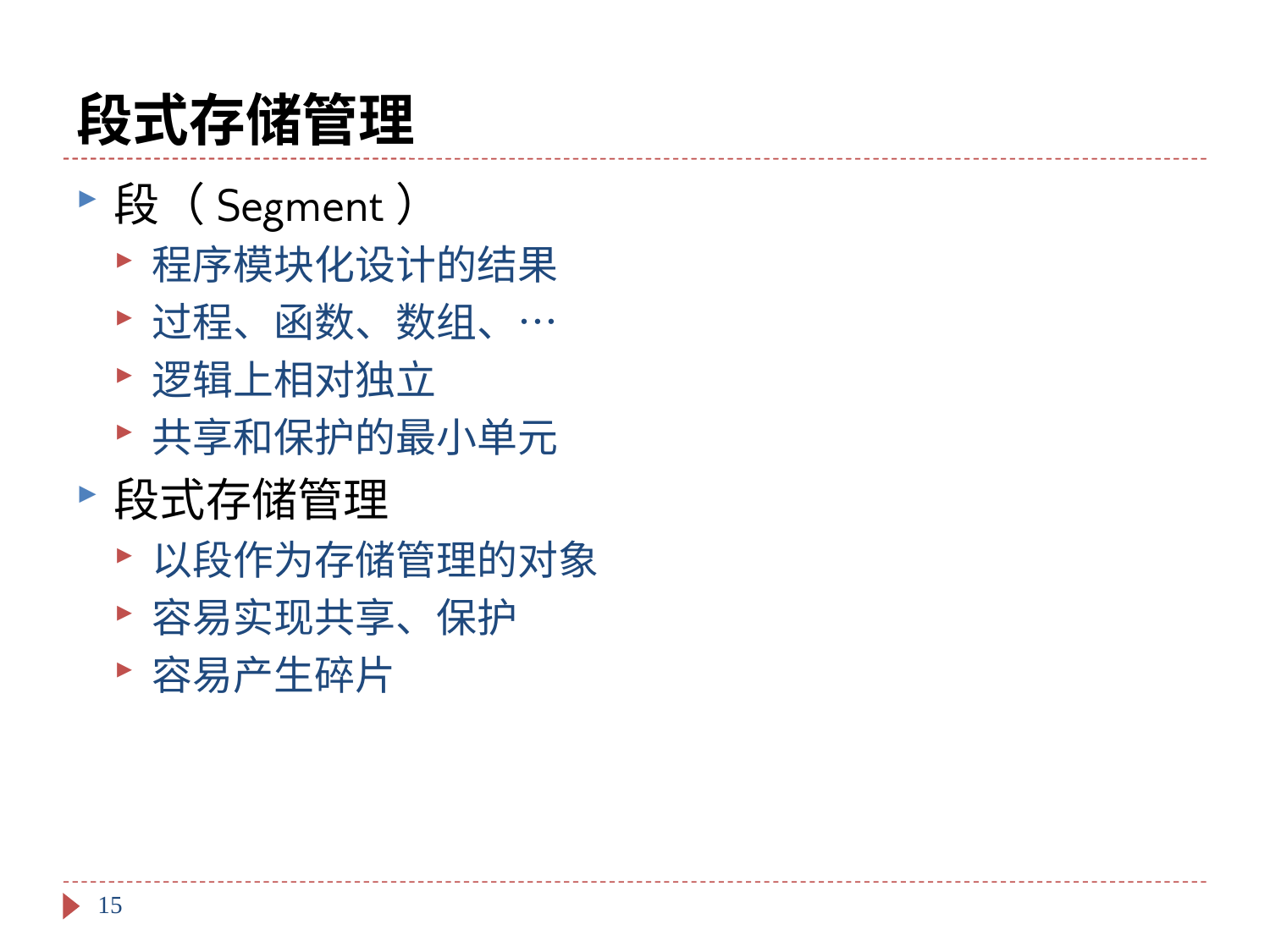

# 段式存储管理
段（Segment）
程序模块化设计的结果
过程、函数、数组、…
逻辑上相对独立
共享和保护的最小单元
段式存储管理
以段作为存储管理的对象
容易实现共享、保护
容易产生碎片

15